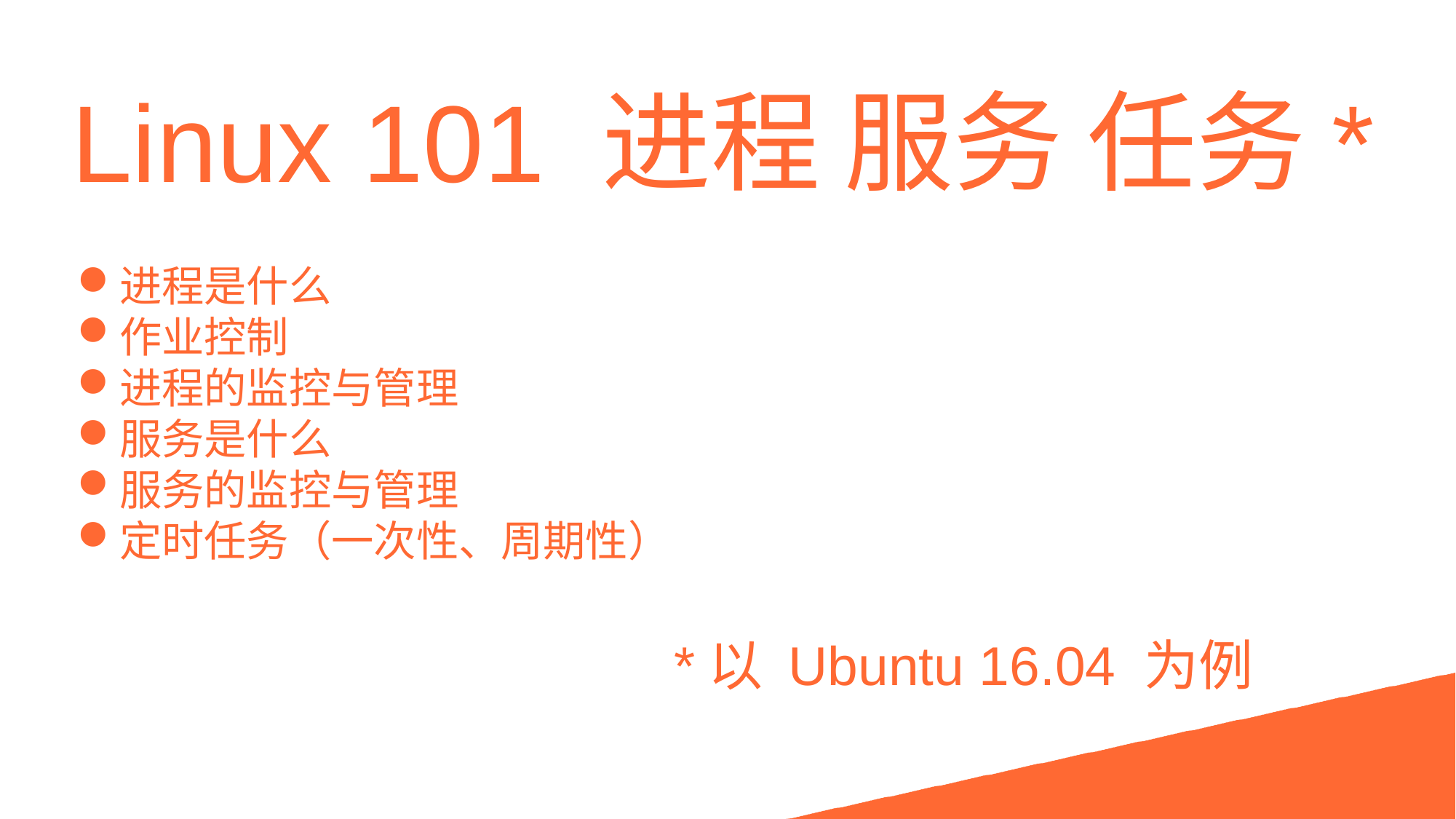

Linux 101 进程 服务 任务*
进程是什么
作业控制
进程的监控与管理
服务是什么
服务的监控与管理
定时任务（一次性、周期性）
*以 Ubuntu 16.04 为例